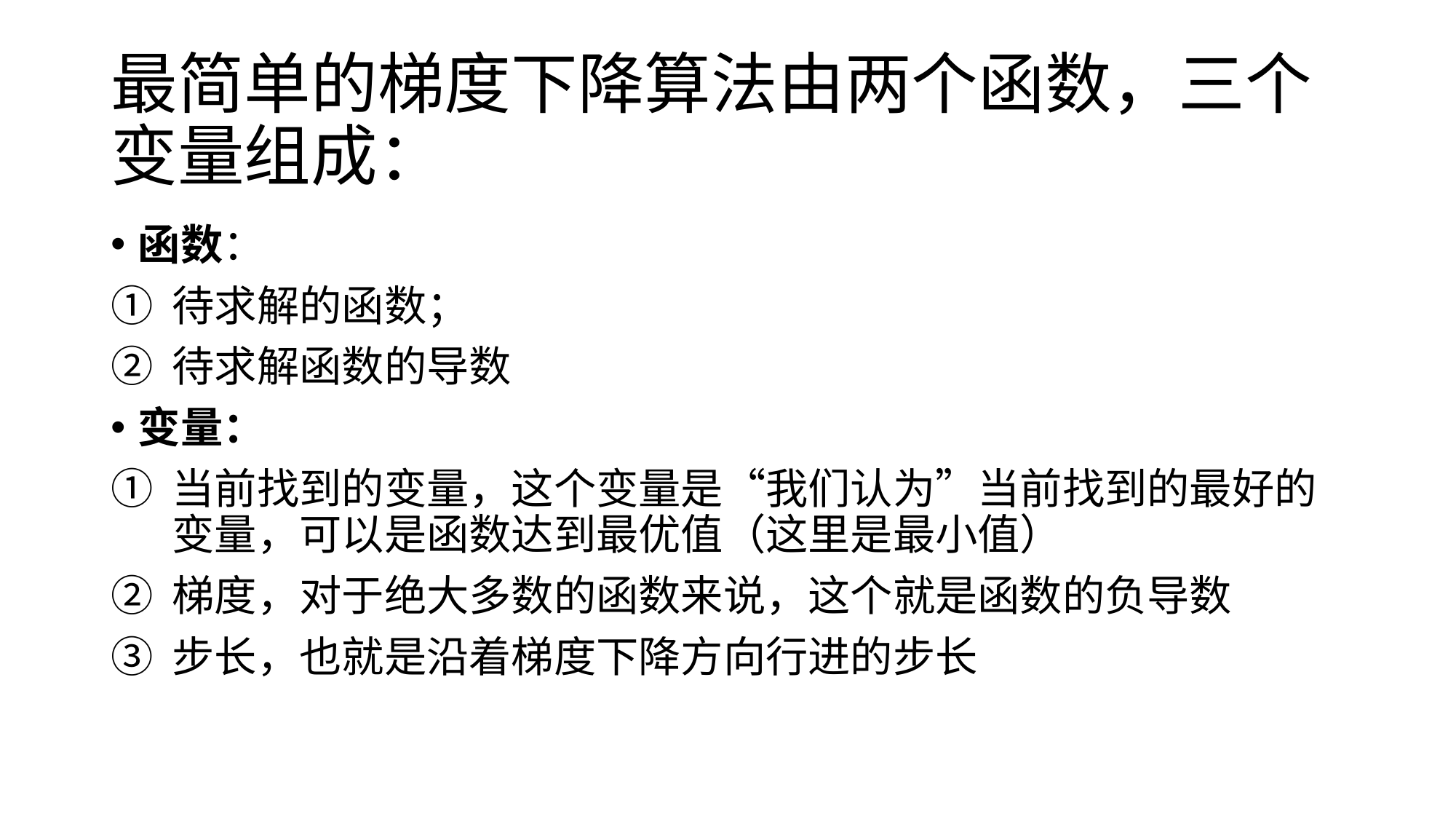

# 最简单的梯度下降算法由两个函数，三个变量组成：
函数：
待求解的函数；
待求解函数的导数
变量：
当前找到的变量，这个变量是“我们认为”当前找到的最好的变量，可以是函数达到最优值（这里是最小值）
梯度，对于绝大多数的函数来说，这个就是函数的负导数
步长，也就是沿着梯度下降方向行进的步长